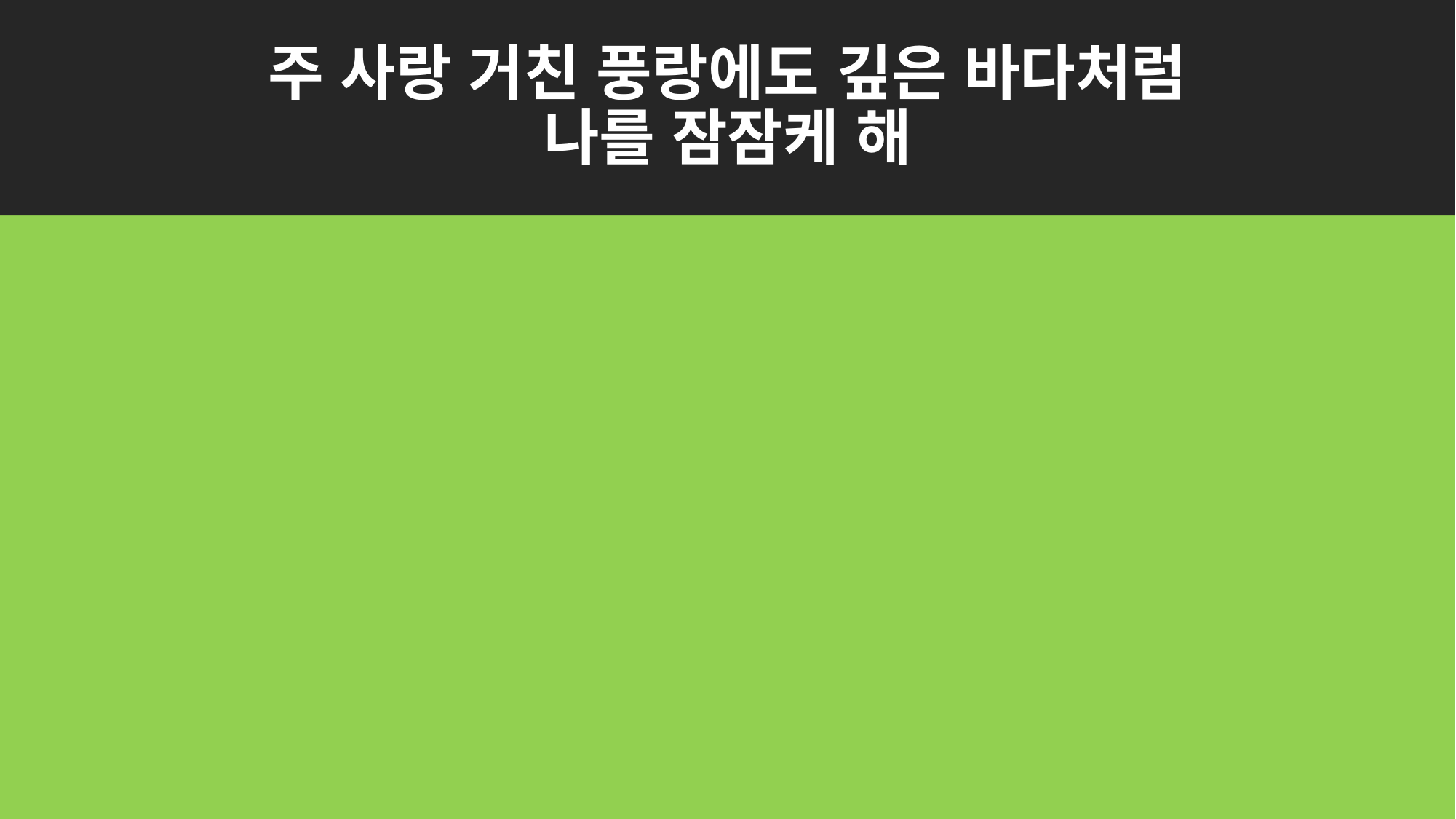

# 주 사랑 거친 풍랑에도 깊은 바다처럼 나를 잠잠케 해